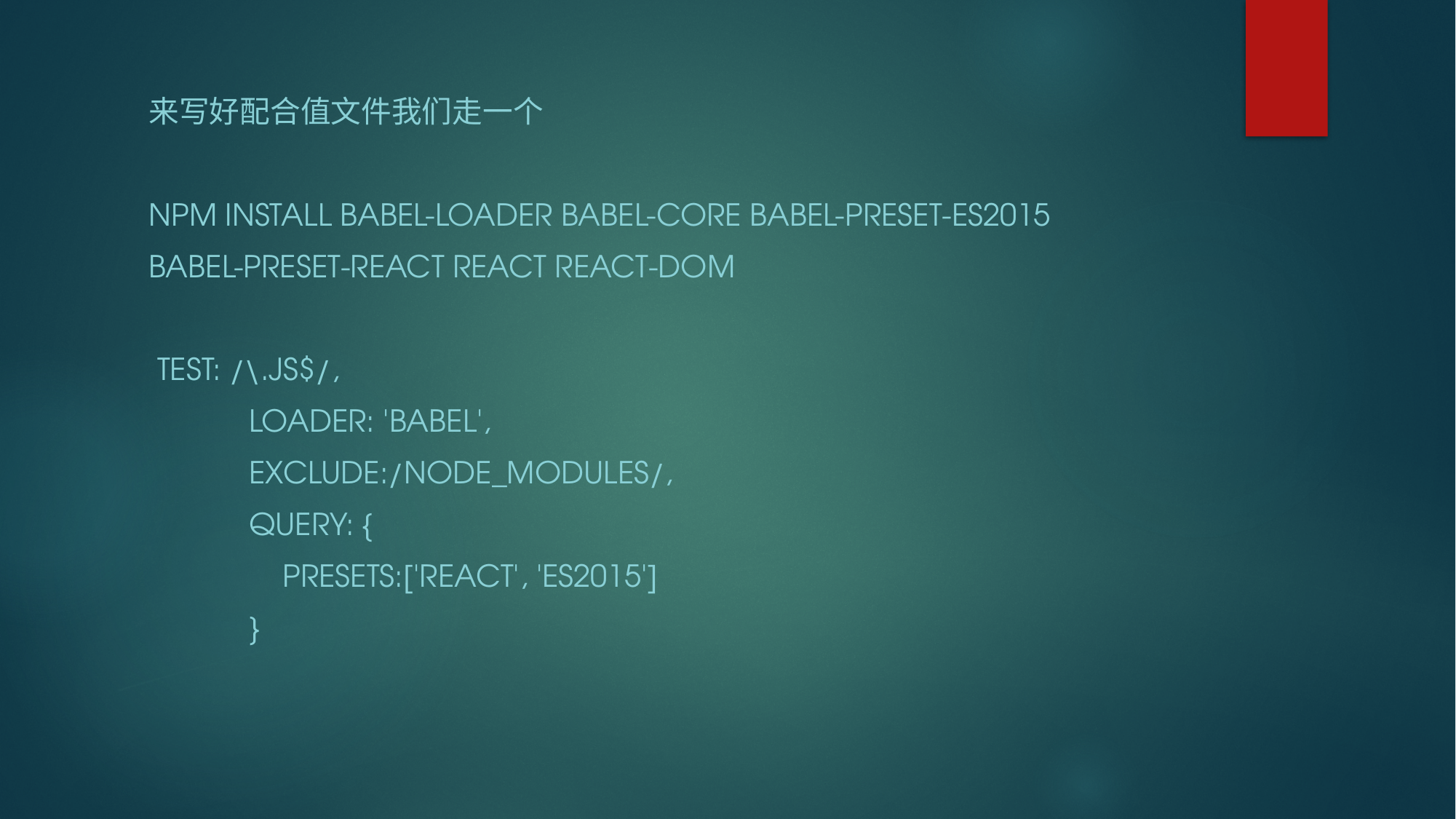

来写好配合值文件我们走一个

npm install babel-loader babel-core babel-preset-es2015
babel-preset-react react react-dom

 test: /\.js$/,
            loader: 'babel',
            exclude:/node_modules/,
            query: {
                presets:['react', 'es2015']
            }